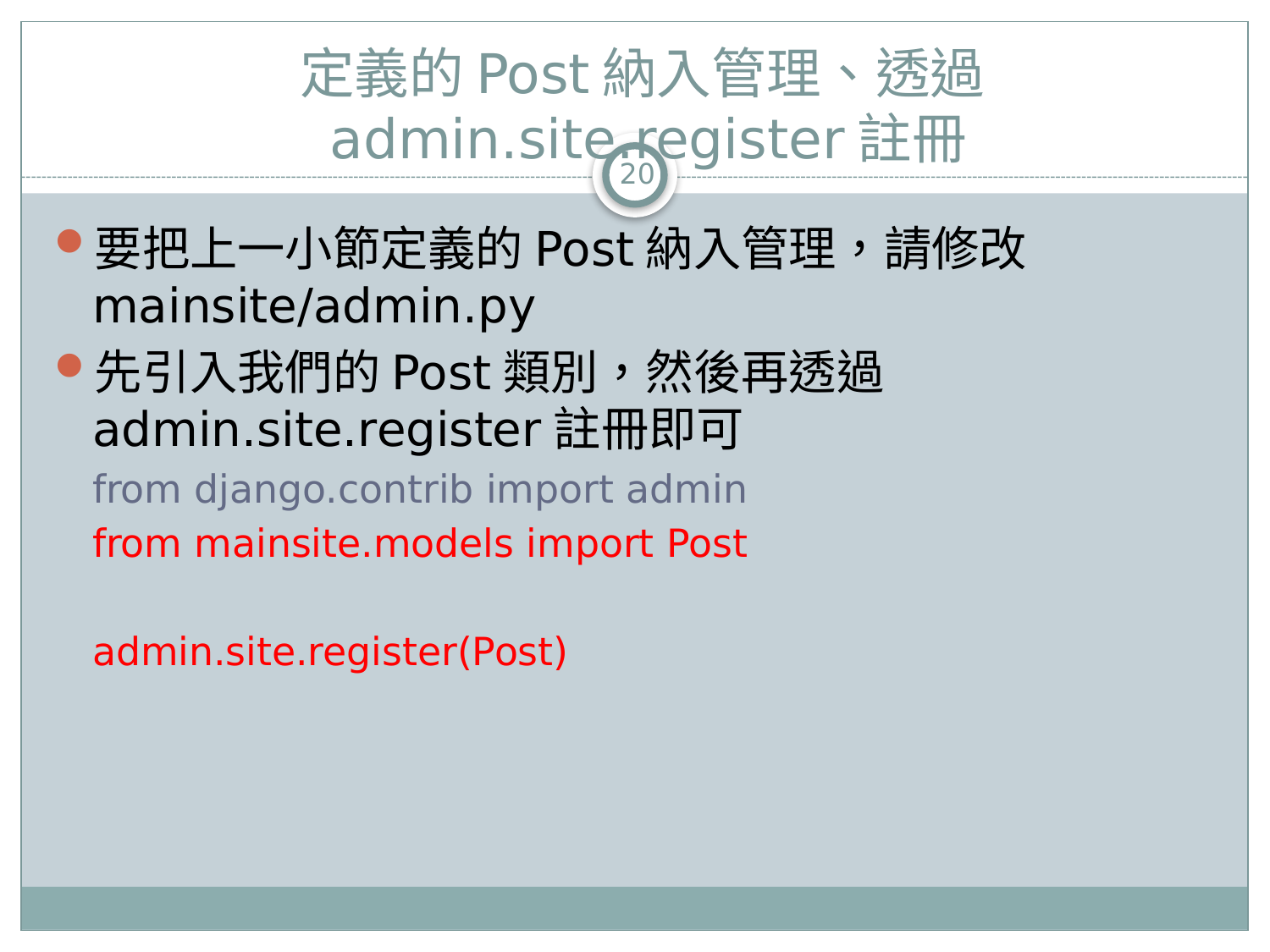

# 定義的Post納入管理、透過admin.site.register註冊
20
要把上一小節定義的Post納入管理，請修改mainsite/admin.py
先引入我們的Post類別，然後再透過admin.site.register註冊即可
from django.contrib import admin
from mainsite.models import Post

admin.site.register(Post)